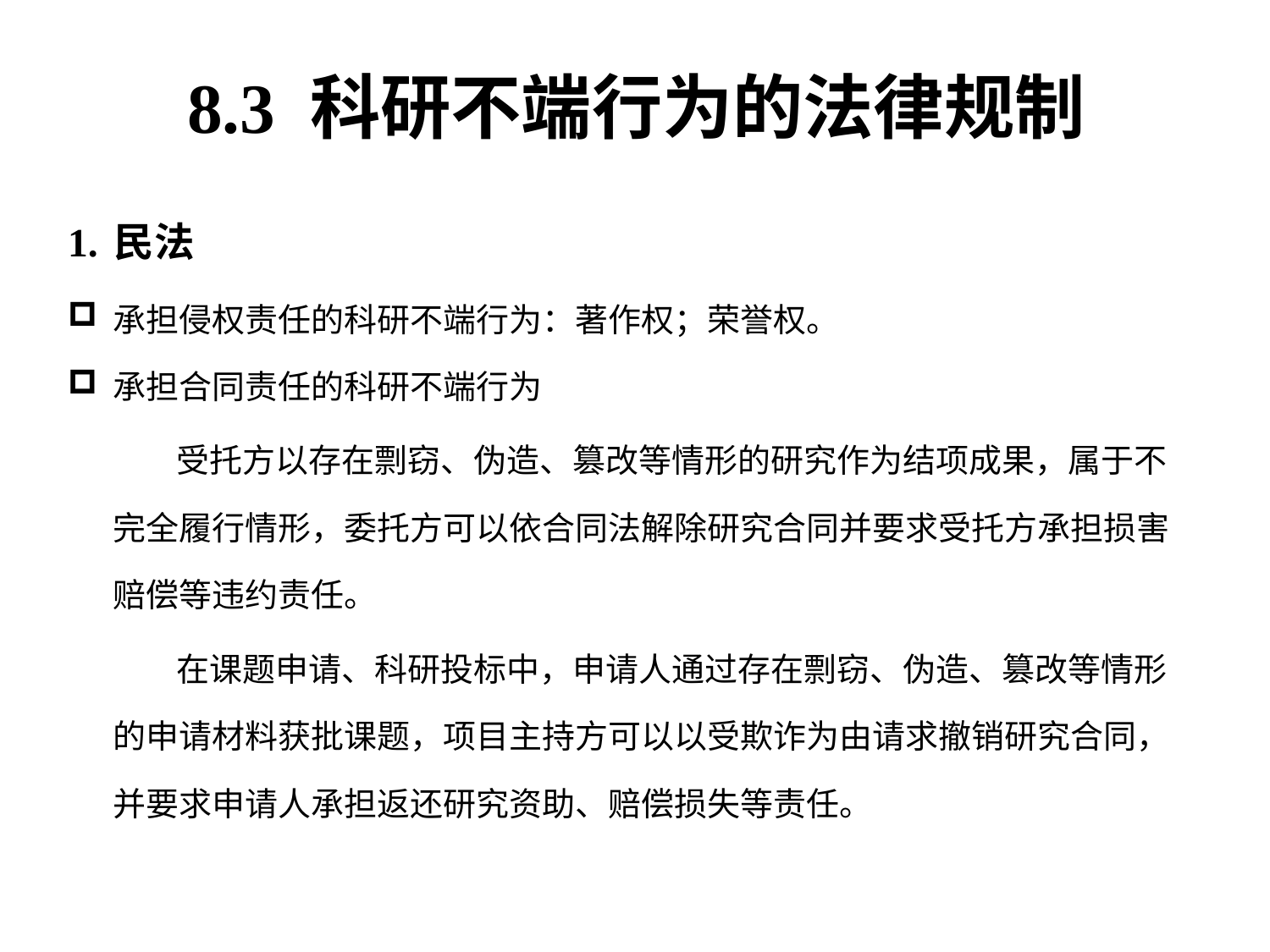

# 8.3 科研不端行为的法律规制
1. 民法
承担侵权责任的科研不端行为：著作权；荣誉权。
承担合同责任的科研不端行为
              受托方以存在剽窃、伪造、篡改等情形的研究作为结项成果，属于不完全履行情形，委托方可以依合同法解除研究合同并要求受托方承担损害赔偿等违约责任。
              在课题申请、科研投标中，申请人通过存在剽窃、伪造、篡改等情形的申请材料获批课题，项目主持方可以以受欺诈为由请求撤销研究合同，并要求申请人承担返还研究资助、赔偿损失等责任。